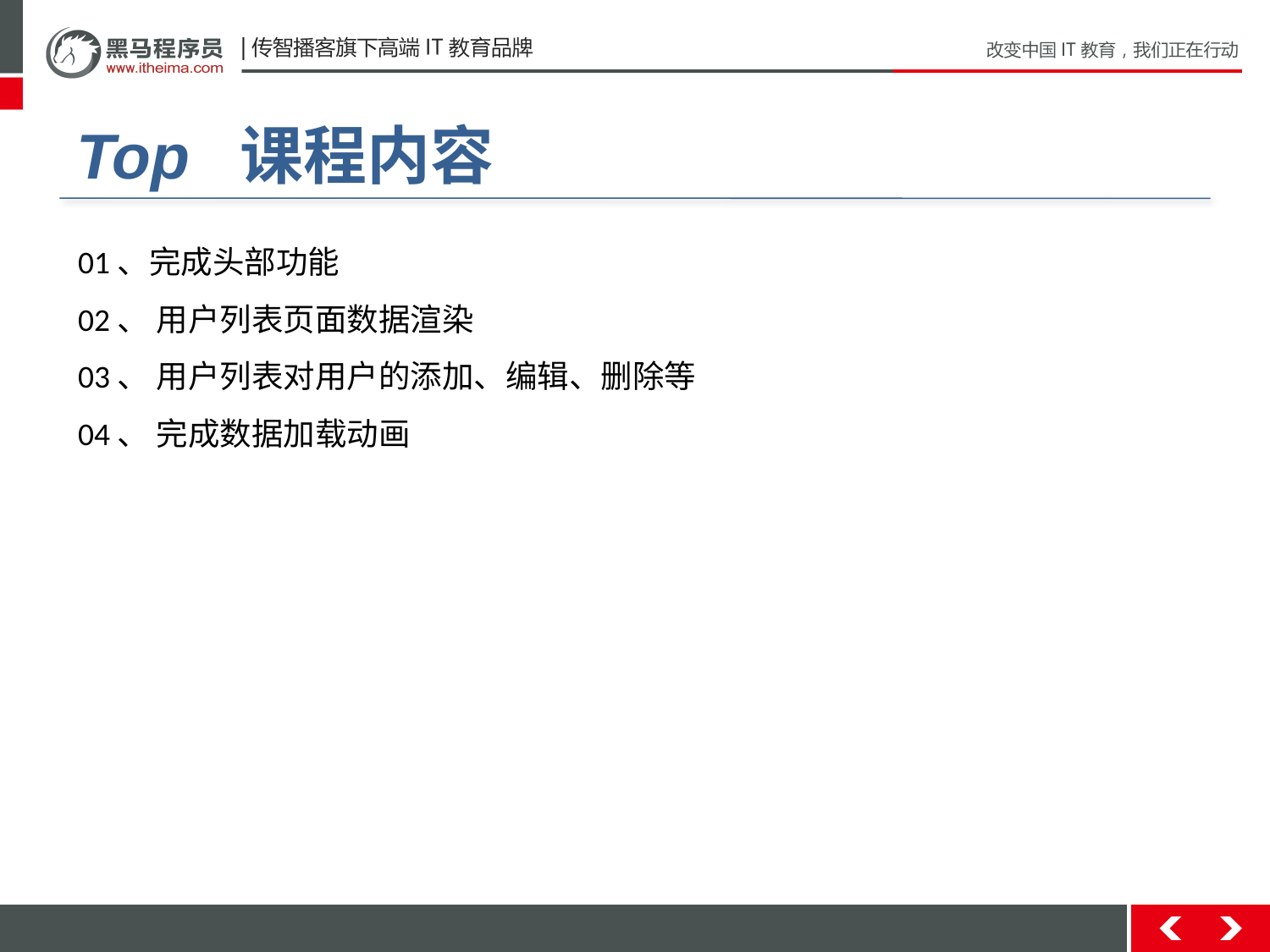

# Top  课程内容
01、完成头部功能
02、 用户列表页面数据渲染
03、 用户列表对用户的添加、编辑、删除等
04、 完成数据加载动画